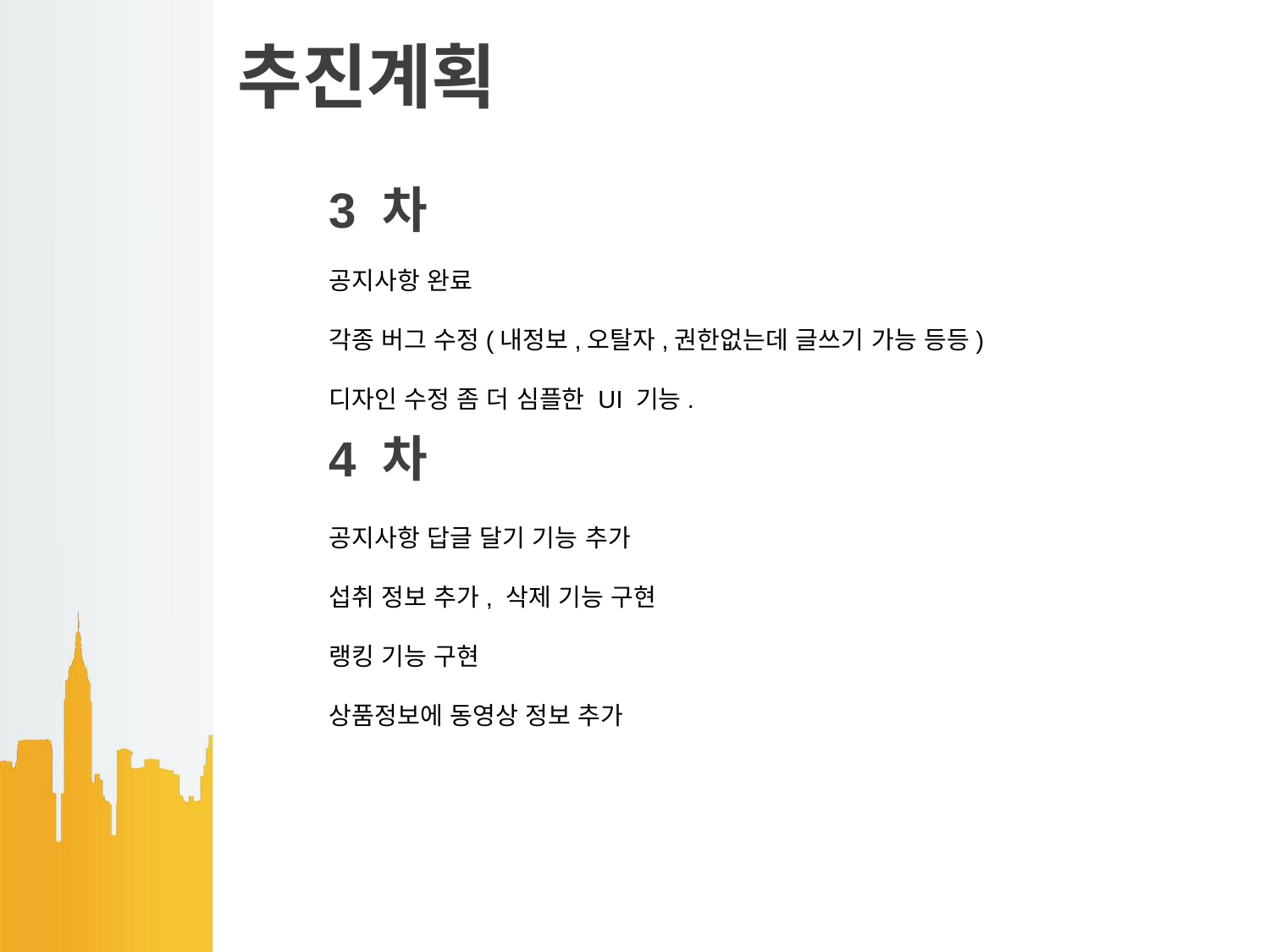

# 추진계획
3 차
공지사항 완료

각종 버그 수정(내정보,오탈자,권한없는데 글쓰기 가능 등등)

디자인 수정 좀 더 심플한 UI 기능.

4 차
공지사항 답글 달기 기능 추가

섭취 정보 추가, 삭제 기능 구현

랭킹 기능 구현

상품정보에 동영상 정보 추가